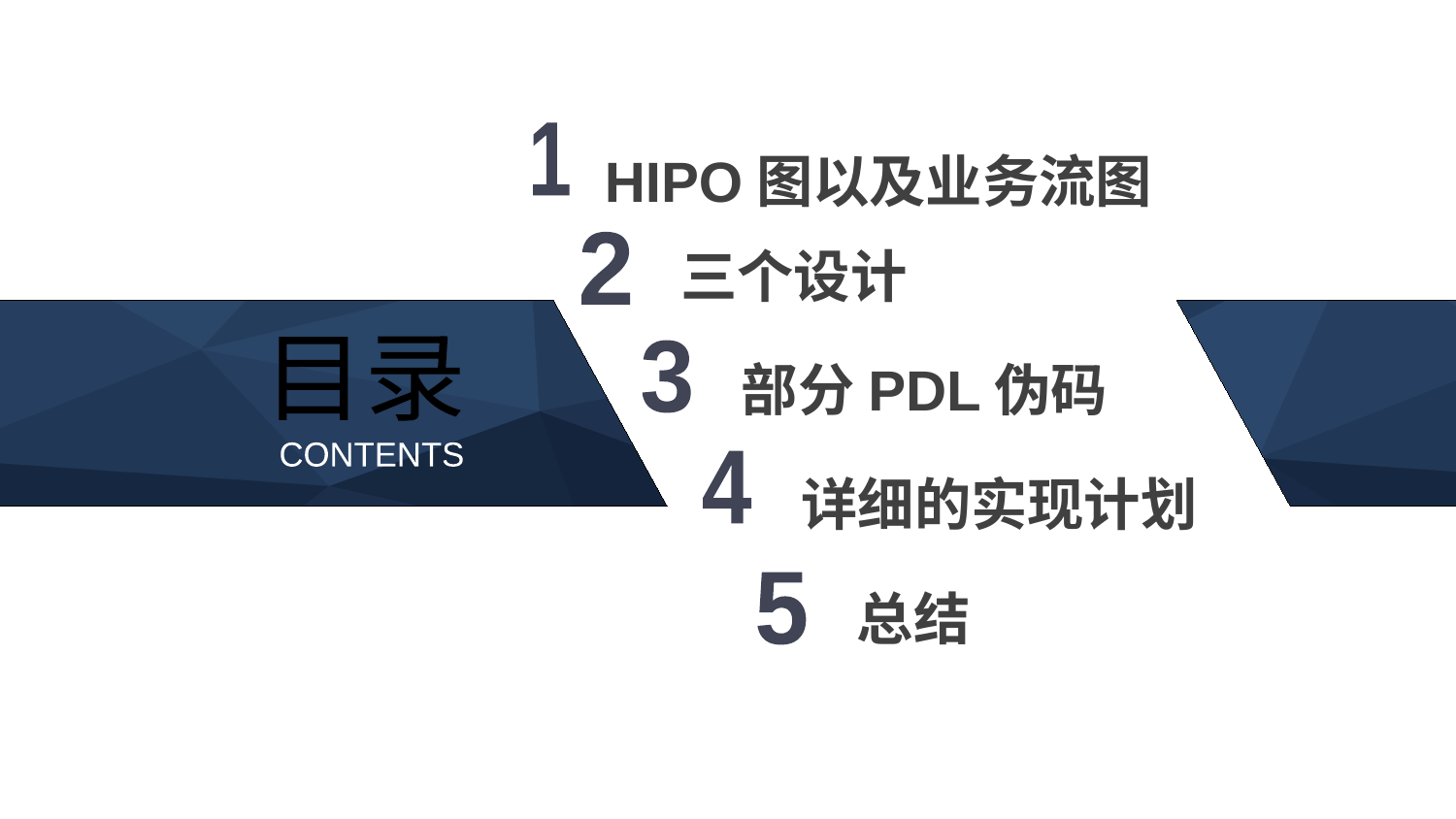

1
HIPO图以及业务流图
三个设计
2

部分PDL伪码
目录
3
CONTENTS
详细的实现计划
4
总结
5